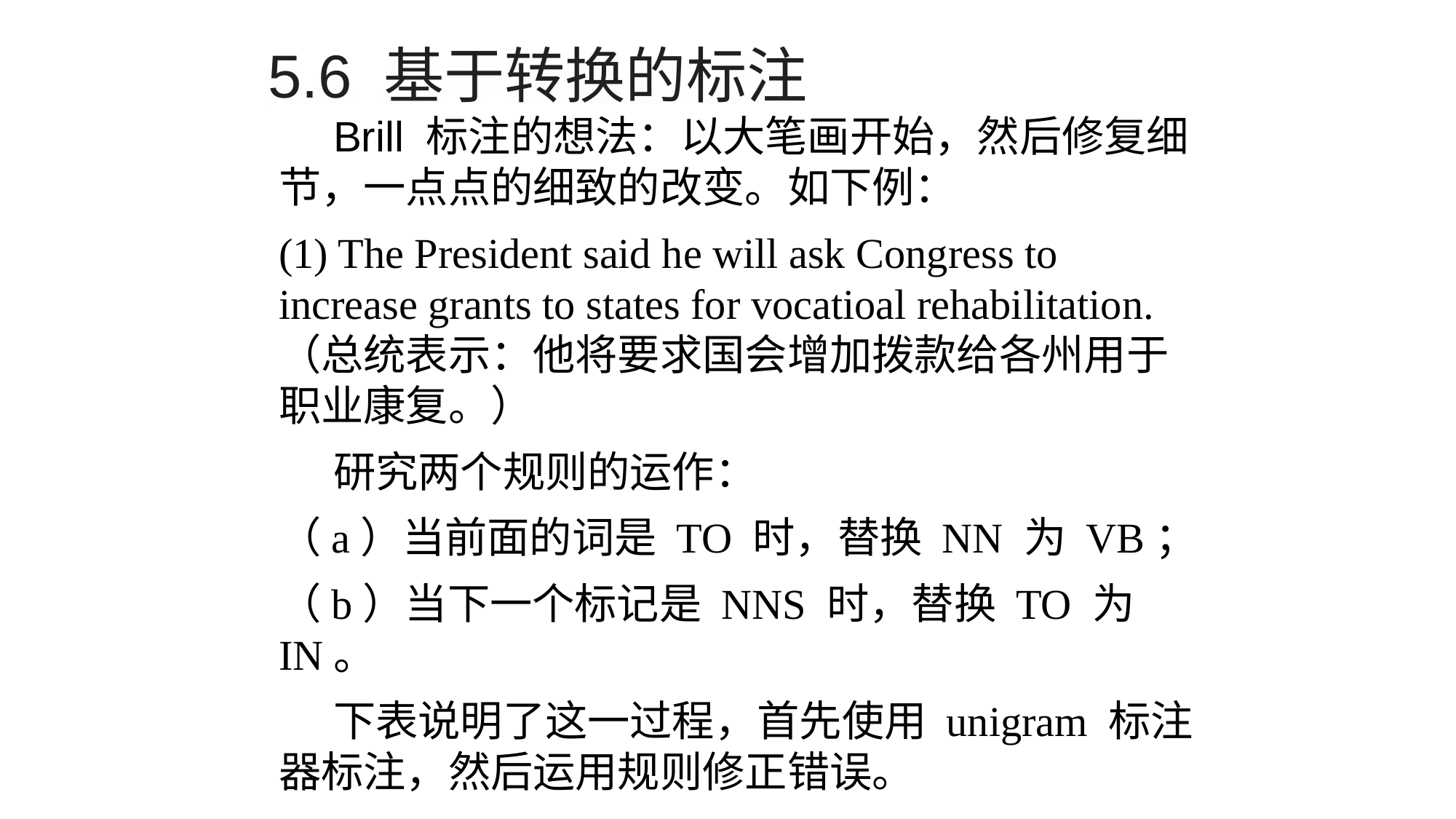

# 5.6 基于转换的标注
Brill 标注的想法：以大笔画开始，然后修复细节，一点点的细致的改变。如下例：
(1) The President said he will ask Congress to increase grants to states for vocatioal rehabilitation.（总统表示：他将要求国会增加拨款给各州用于职业康复。）
研究两个规则的运作：
（a）当前面的词是 TO 时，替换 NN 为 VB；
（b）当下一个标记是 NNS 时，替换 TO 为 IN。
下表说明了这一过程，首先使用 unigram 标注器标注，然后运用规则修正错误。